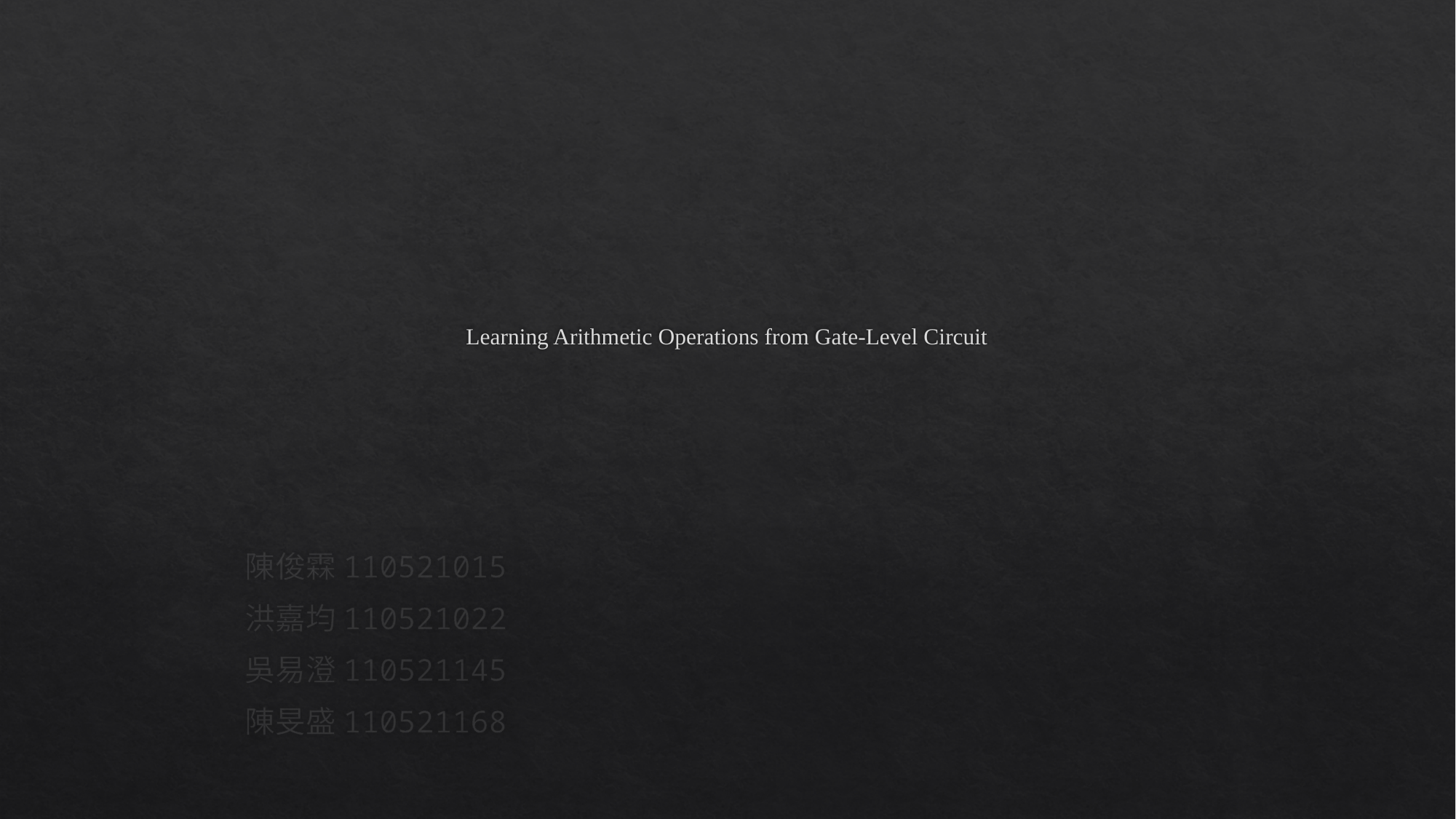

# Learning Arithmetic Operations from Gate-Level Circuit
陳俊霖110521015
洪嘉均110521022
吳易澄110521145
陳旻盛110521168